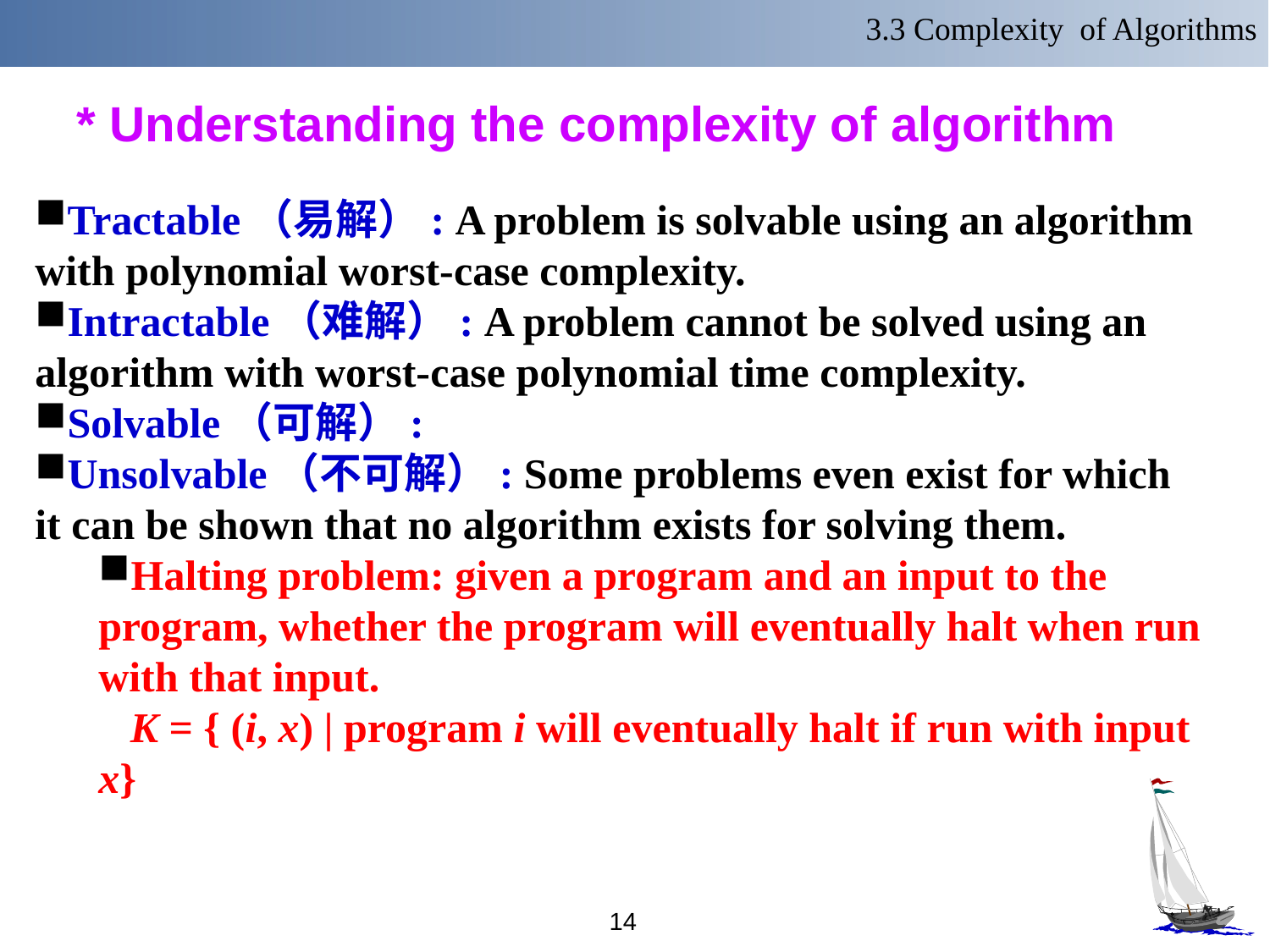

3.3 Complexity  of Algorithms
# * Understanding the complexity of algorithm
Tractable（易解）: A problem is solvable using an algorithm with polynomial worst-case complexity.
Intractable（难解）: A problem cannot be solved using an algorithm with worst-case polynomial time complexity.
Solvable（可解）:
Unsolvable（不可解）: Some problems even exist for which it can be shown that no algorithm exists for solving them.
Halting problem: given a program and an input to the program, whether the program will eventually halt when run with that input.
   K = { (i, x) | program i will eventually halt if run with input x}
14